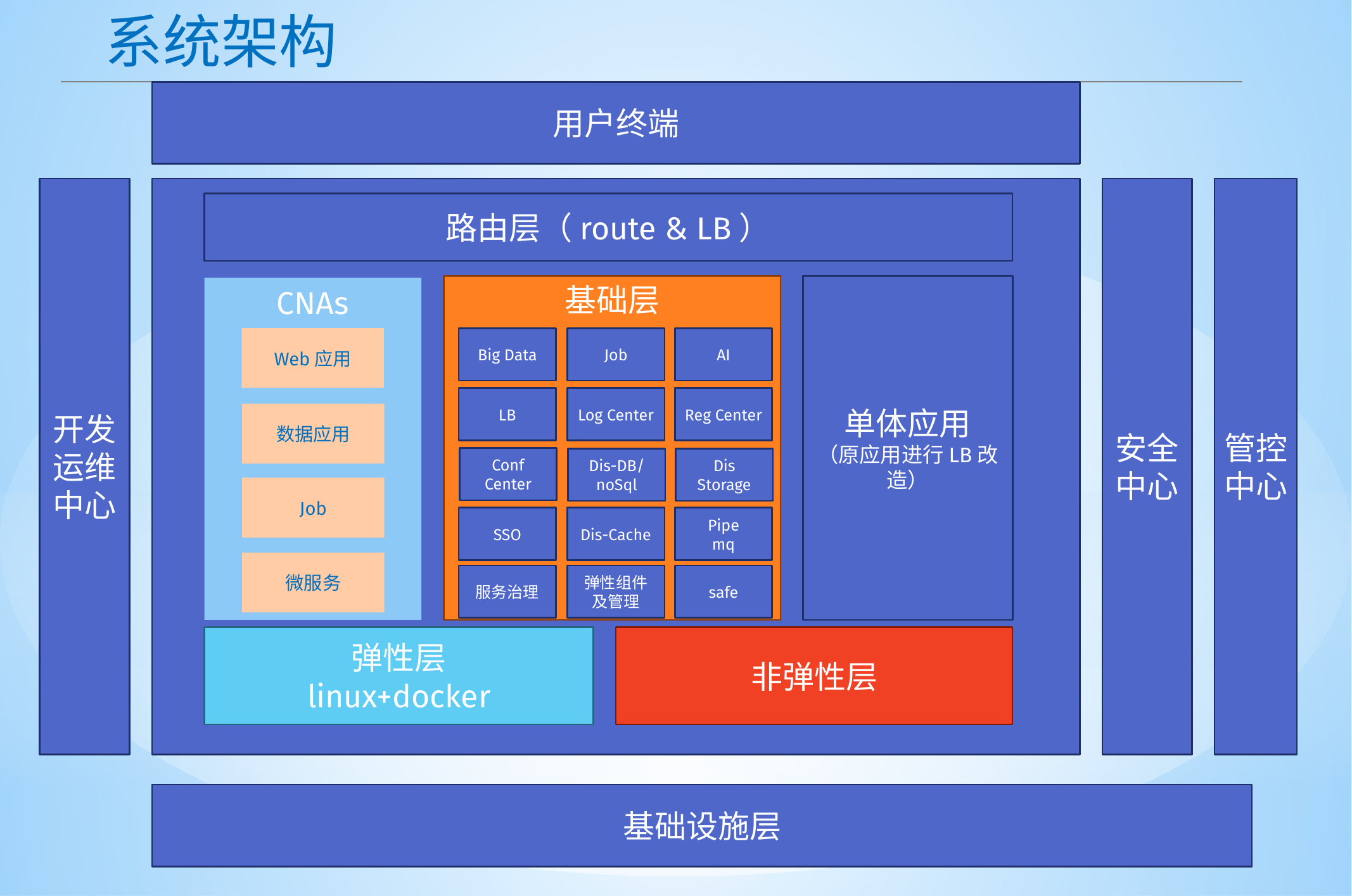

系统架构
用户终端
开发运维中心

安全中心
管控中心
路由层（route & LB）
基础层
单体应用
（原应用进行LB改造）
CNAs
Web应用
Big Data
Job
AI
LB
Log Center
Reg Center
数据应用
Conf Center
Dis-DB/noSql
Dis Storage
Job
SSO
Dis-Cache
Pipe
mq
微服务
服务治理
弹性组件及管理
safe
弹性层
linux+docker
非弹性层
基础设施层